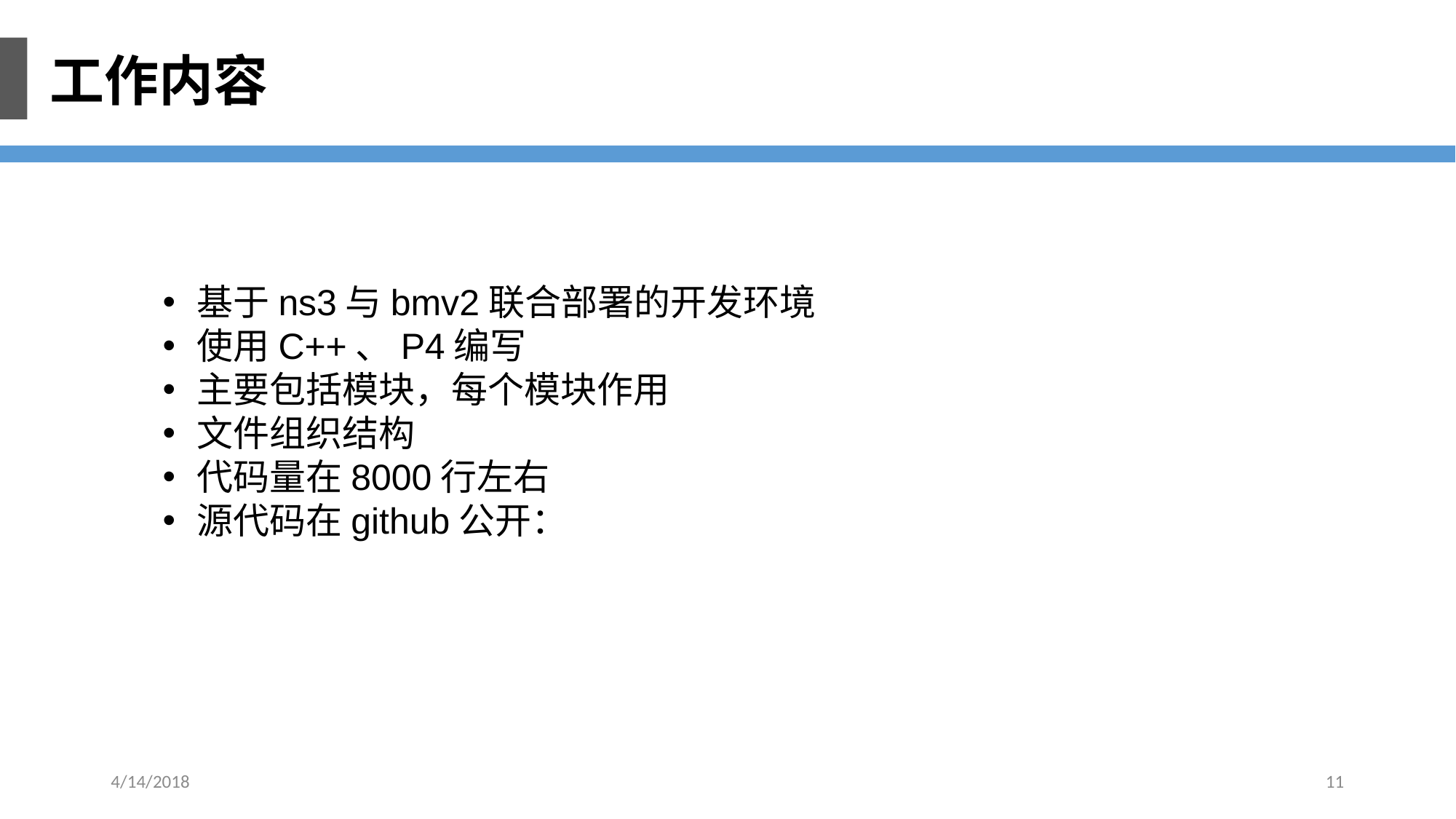

工作内容

基于ns3与bmv2联合部署的开发环境
使用C++、P4编写
主要包括模块，每个模块作用
文件组织结构
代码量在8000行左右
源代码在github公开：
4/14/2018
11